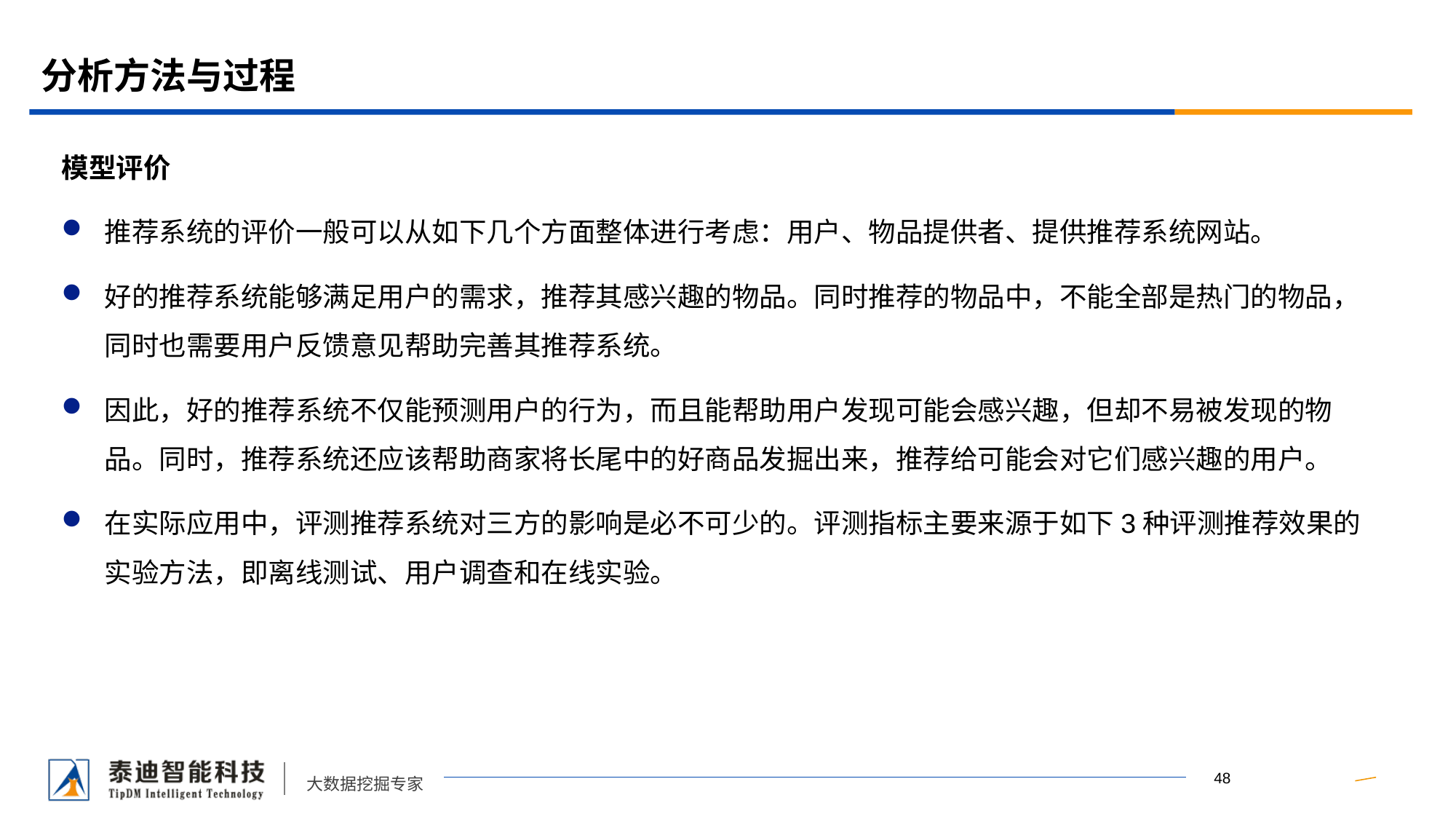

# 分析方法与过程
模型评价
推荐系统的评价一般可以从如下几个方面整体进行考虑：用户、物品提供者、提供推荐系统网站。
好的推荐系统能够满足用户的需求，推荐其感兴趣的物品。同时推荐的物品中，不能全部是热门的物品，同时也需要用户反馈意见帮助完善其推荐系统。
因此，好的推荐系统不仅能预测用户的行为，而且能帮助用户发现可能会感兴趣，但却不易被发现的物品。同时，推荐系统还应该帮助商家将长尾中的好商品发掘出来，推荐给可能会对它们感兴趣的用户。
在实际应用中，评测推荐系统对三方的影响是必不可少的。评测指标主要来源于如下3种评测推荐效果的实验方法，即离线测试、用户调查和在线实验。